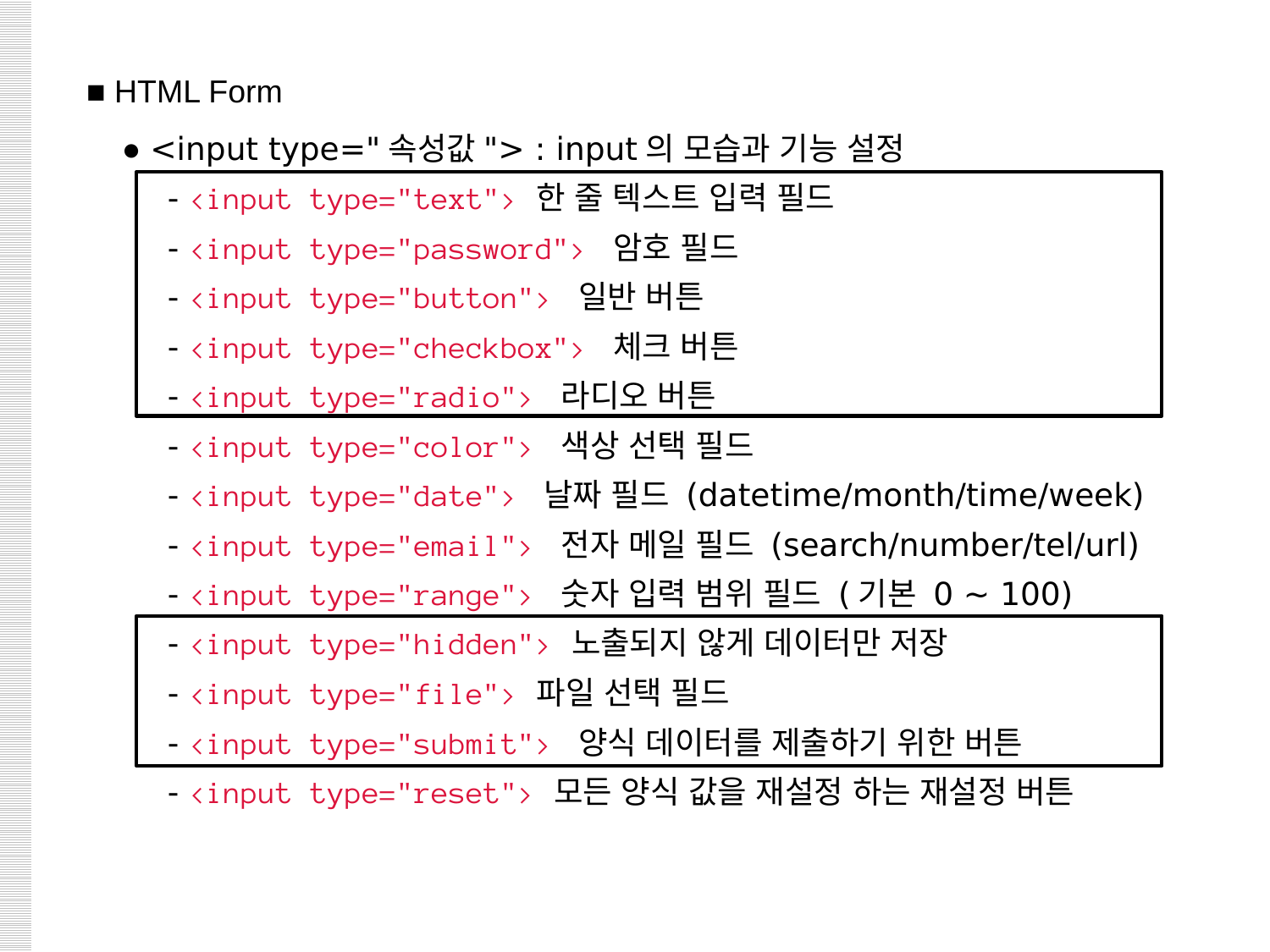

■ HTML Form
    ● <input type="속성값"> : input의 모습과 기능 설정
        - <input type="text"> 한 줄 텍스트 입력 필드
        - <input type="password"> 암호 필드
        - <input type="button"> 일반 버튼
        - <input type="checkbox"> 체크 버튼
        - <input type="radio"> 라디오 버튼
        - <input type="color"> 색상 선택 필드
        - <input type="date"> 날짜 필드 (datetime/month/time/week)
        - <input type="email"> 전자 메일 필드 (search/number/tel/url)
        - <input type="range"> 숫자 입력 범위 필드 (기본 0 ~ 100)
        - <input type="hidden"> 노출되지 않게 데이터만 저장
        - <input type="file"> 파일 선택 필드
        - <input type="submit"> 양식 데이터를 제출하기 위한 버튼
        - <input type="reset"> 모든 양식 값을 재설정 하는 재설정 버튼